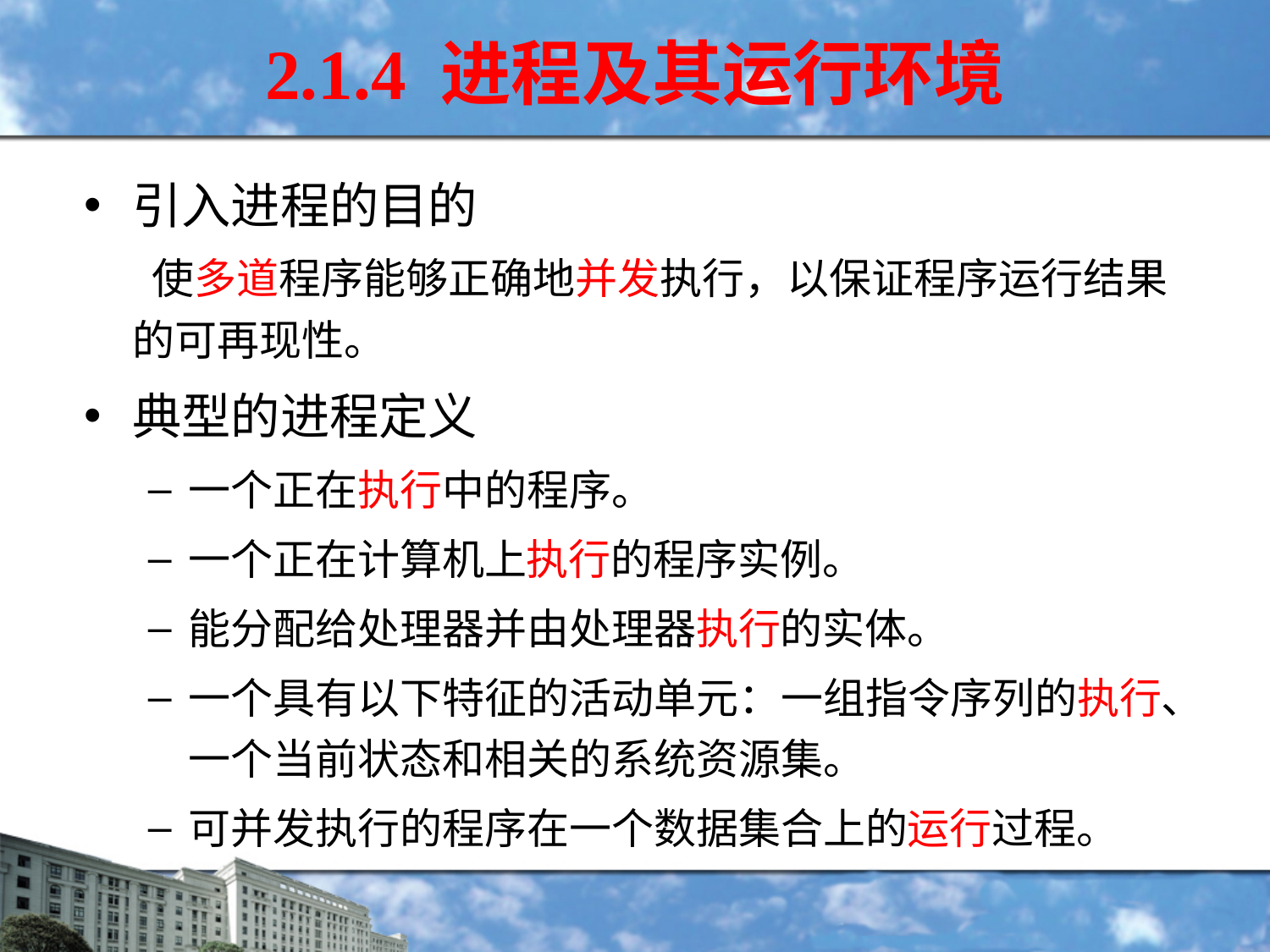

2.1.4 进程及其运行环境
引入进程的目的
      使多道程序能够正确地并发执行，以保证程序运行结果的可再现性。
典型的进程定义
一个正在执行中的程序。
一个正在计算机上执行的程序实例。
能分配给处理器并由处理器执行的实体。
一个具有以下特征的活动单元：一组指令序列的执行、一个当前状态和相关的系统资源集。
可并发执行的程序在一个数据集合上的运行过程。